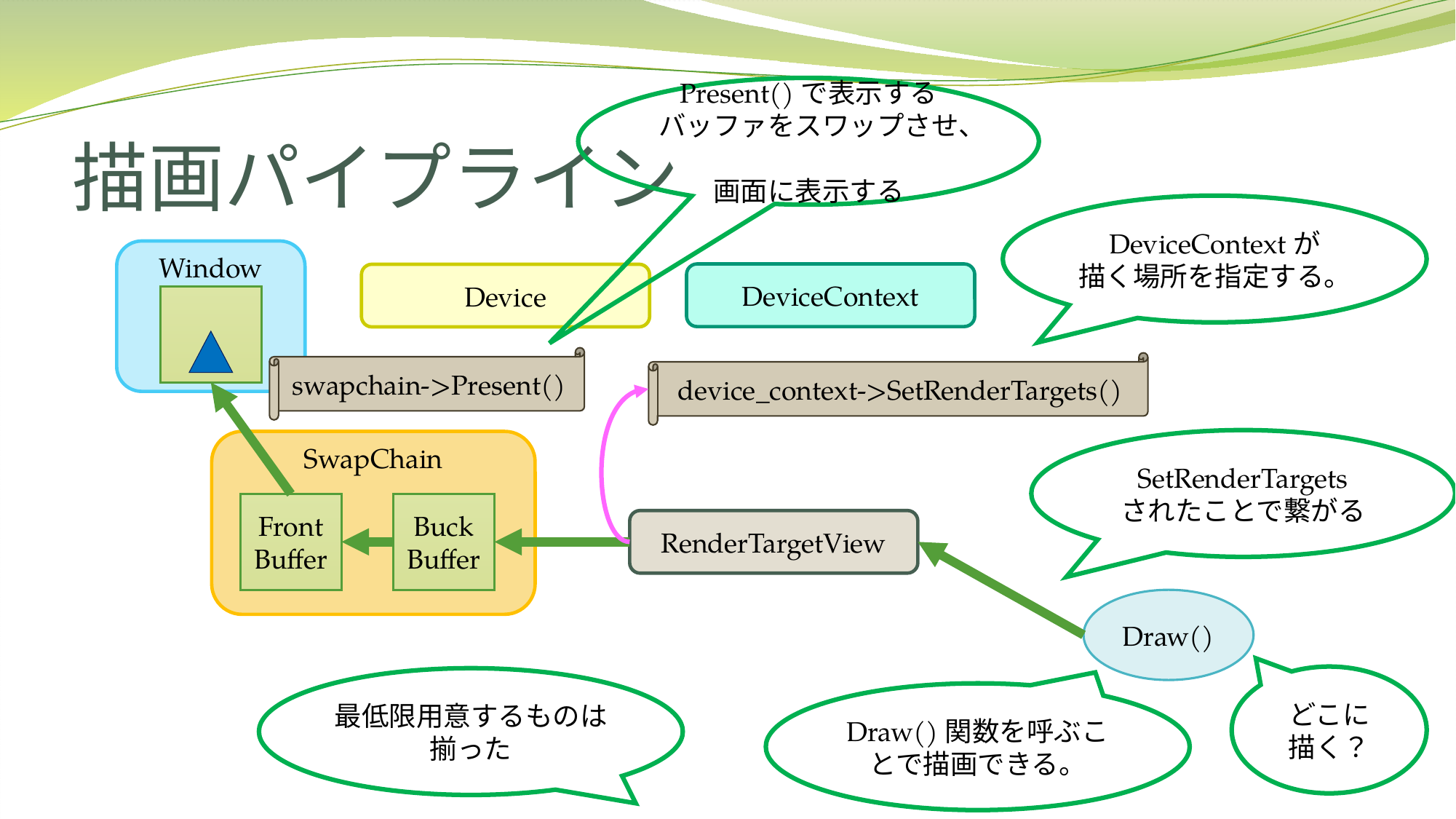

Present()で表示する
バッファをスワップさせ、
画面に表示する
# 描画パイプライン
DeviceContextが
描く場所を指定する。
Window
DeviceContext
Device

swapchain->Present()
device_context->SetRenderTargets()
SetRenderTargets
されたことで繋がる
SwapChain

Buck
Buffer
Front
Buffer
RenderTargetView
Draw()
どこに
描く？
最低限用意するものは
揃った
Draw()関数を呼ぶことで描画できる。